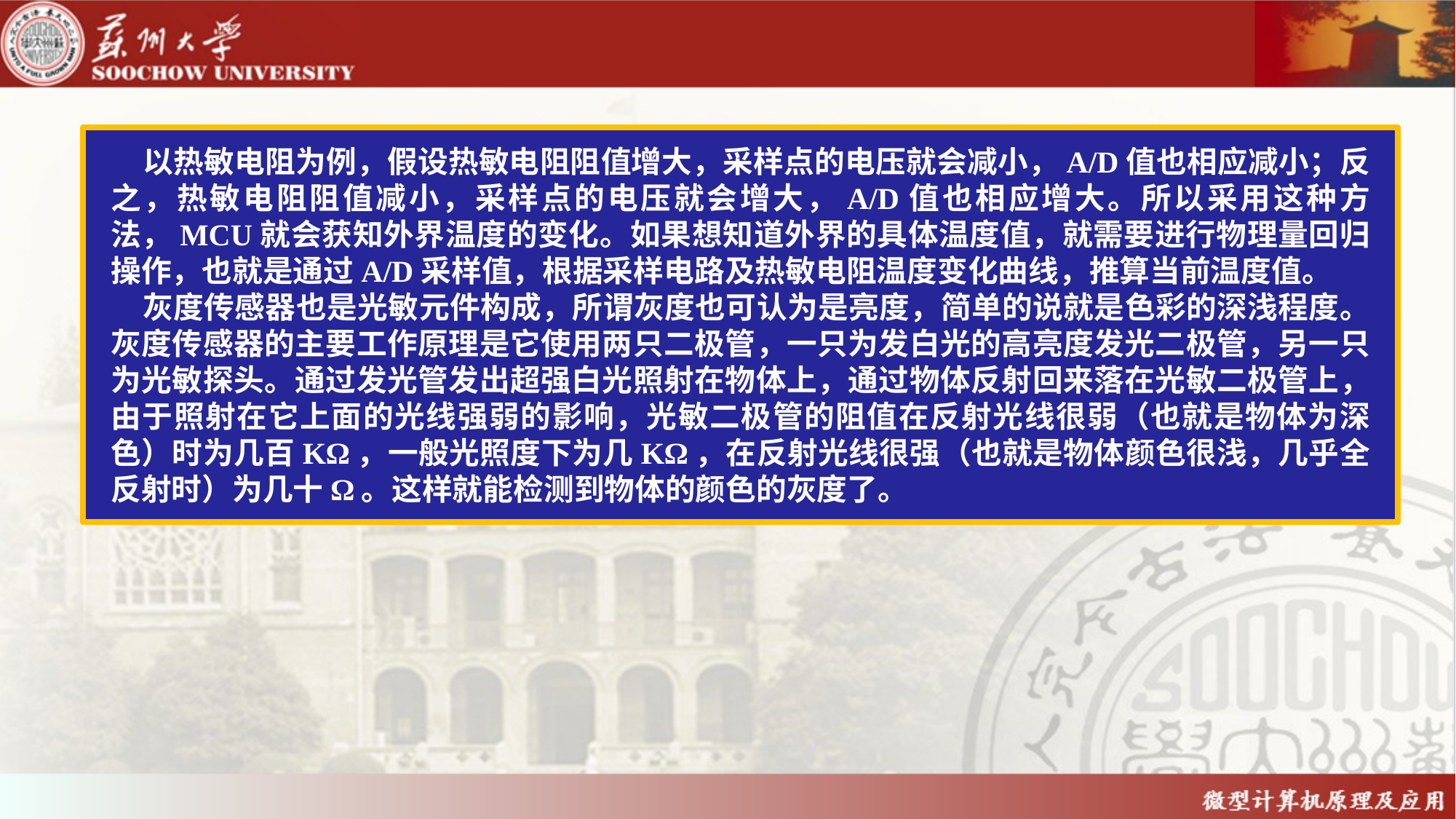

以热敏电阻为例，假设热敏电阻阻值增大，采样点的电压就会减小，A/D值也相应减小；反之，热敏电阻阻值减小，采样点的电压就会增大，A/D值也相应增大。所以采用这种方法，MCU就会获知外界温度的变化。如果想知道外界的具体温度值，就需要进行物理量回归操作，也就是通过A/D采样值，根据采样电路及热敏电阻温度变化曲线，推算当前温度值。
灰度传感器也是光敏元件构成，所谓灰度也可认为是亮度，简单的说就是色彩的深浅程度。灰度传感器的主要工作原理是它使用两只二极管，一只为发白光的高亮度发光二极管，另一只为光敏探头。通过发光管发出超强白光照射在物体上，通过物体反射回来落在光敏二极管上，由于照射在它上面的光线强弱的影响，光敏二极管的阻值在反射光线很弱（也就是物体为深色）时为几百KΩ，一般光照度下为几KΩ，在反射光线很强（也就是物体颜色很浅，几乎全反射时）为几十Ω。这样就能检测到物体的颜色的灰度了。